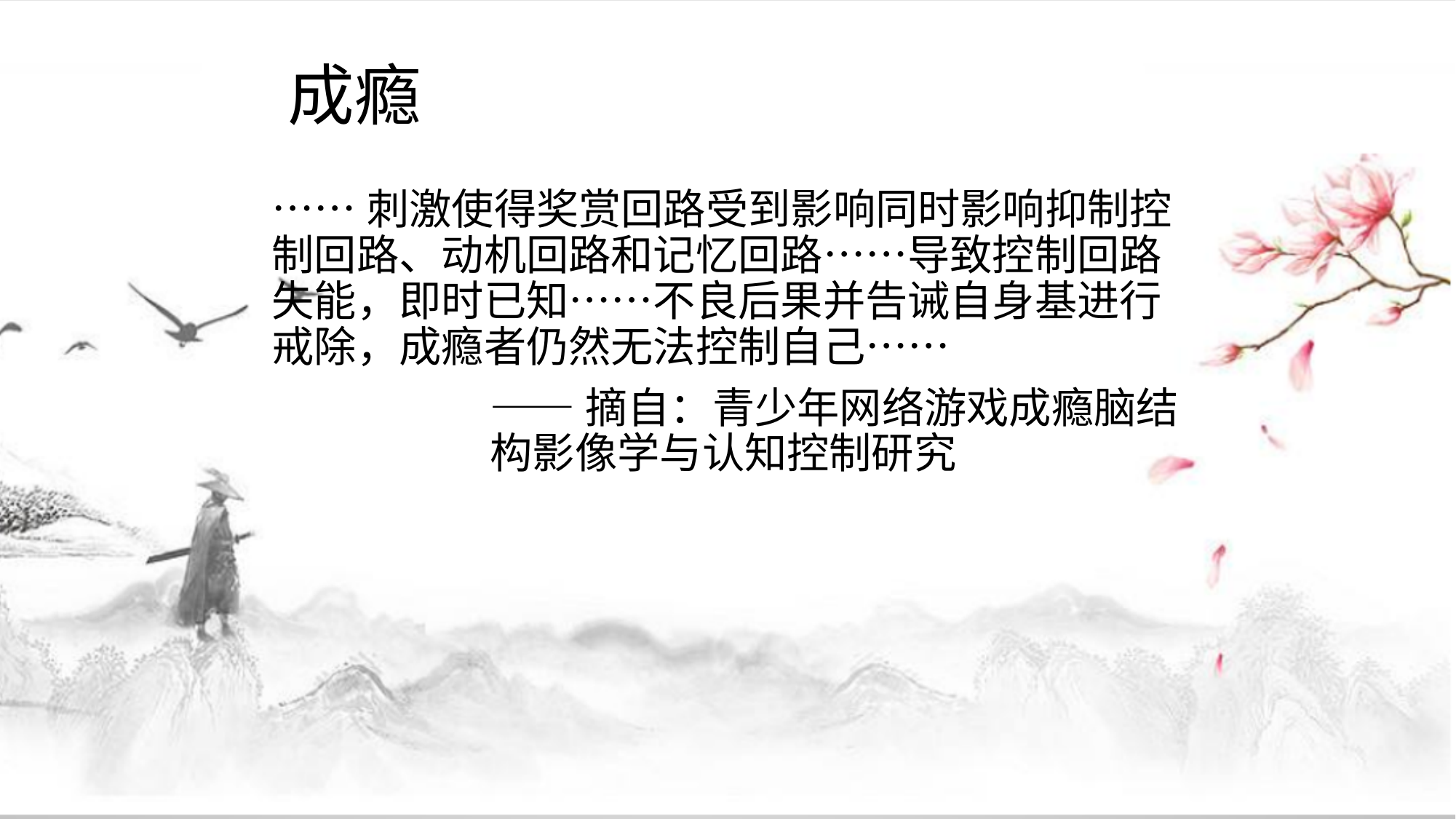

# 成瘾
……刺激使得奖赏回路受到影响同时影响抑制控制回路、动机回路和记忆回路……导致控制回路失能，即时已知……不良后果并告诫自身基进行戒除，成瘾者仍然无法控制自己……
		——摘自：青少年网络游戏成瘾脑结		构影像学与认知控制研究